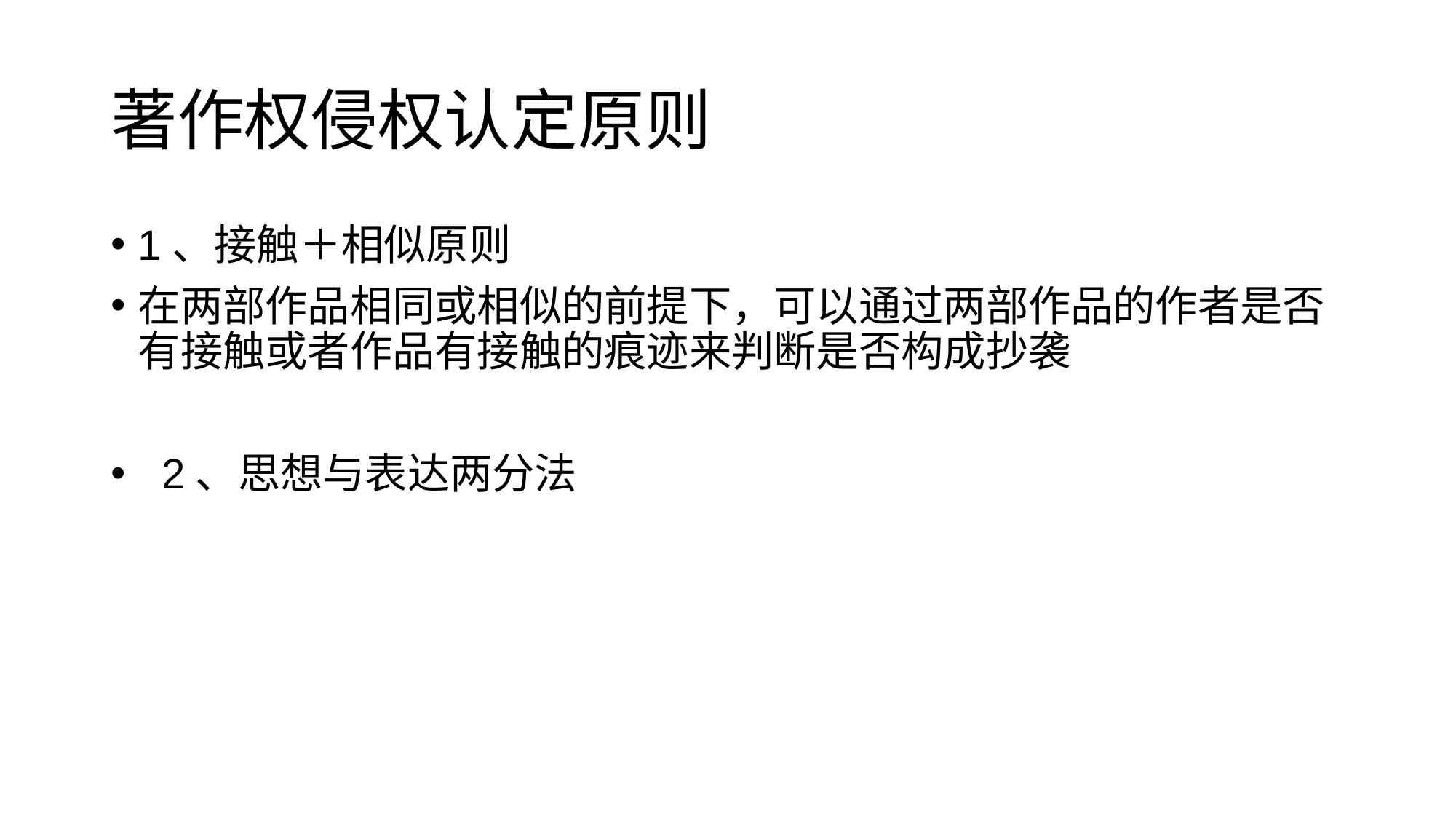

# 著作权侵权认定原则
1、接触＋相似原则
在两部作品相同或相似的前提下，可以通过两部作品的作者是否有接触或者作品有接触的痕迹来判断是否构成抄袭

  2、思想与表达两分法